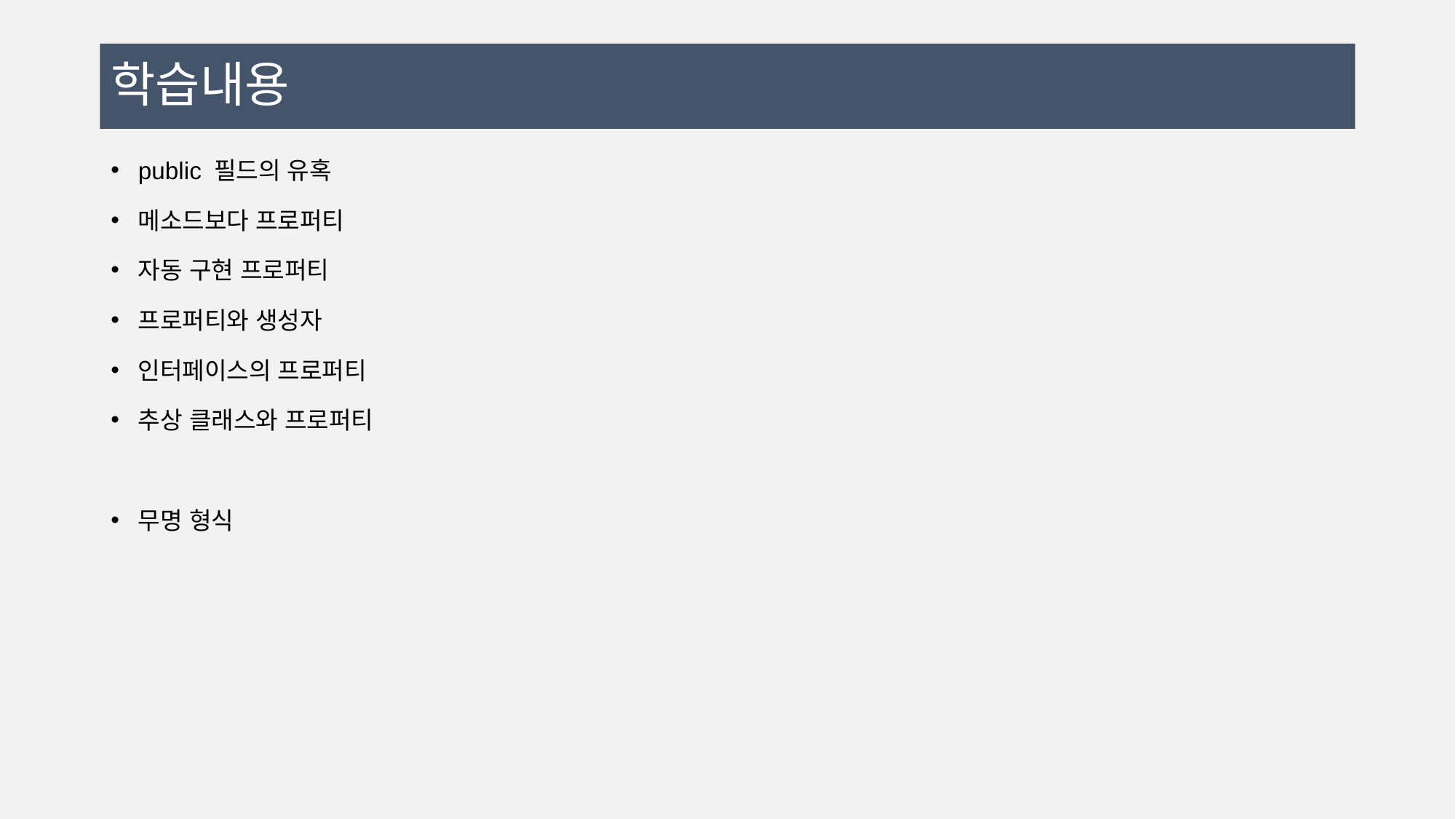

# 학습내용
public 필드의 유혹
메소드보다 프로퍼티
자동 구현 프로퍼티
프로퍼티와 생성자
인터페이스의 프로퍼티
추상 클래스와 프로퍼티

무명 형식